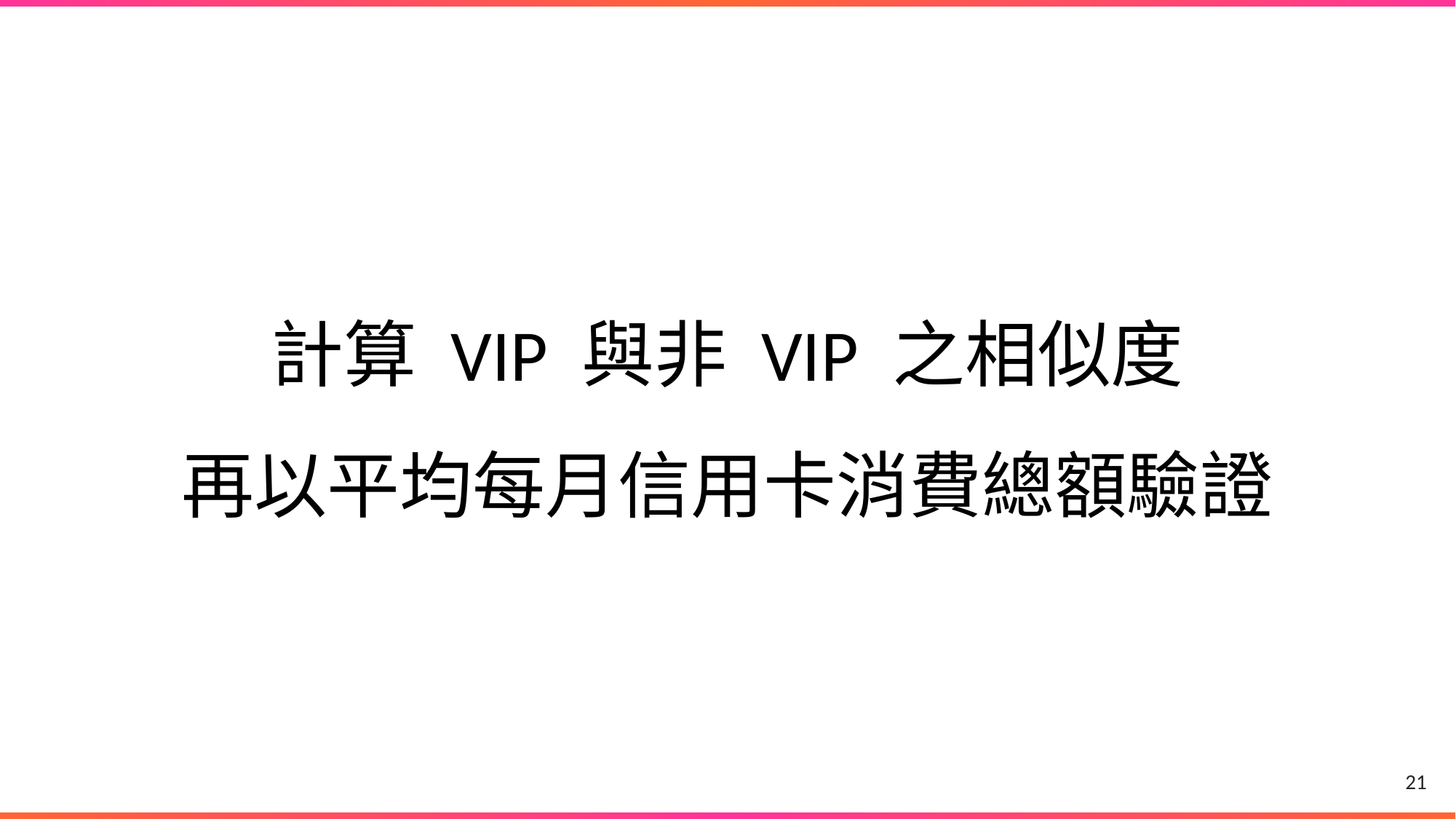

計算 VIP 與非 VIP 之相似度
再以平均每月信用卡消費總額驗證
21